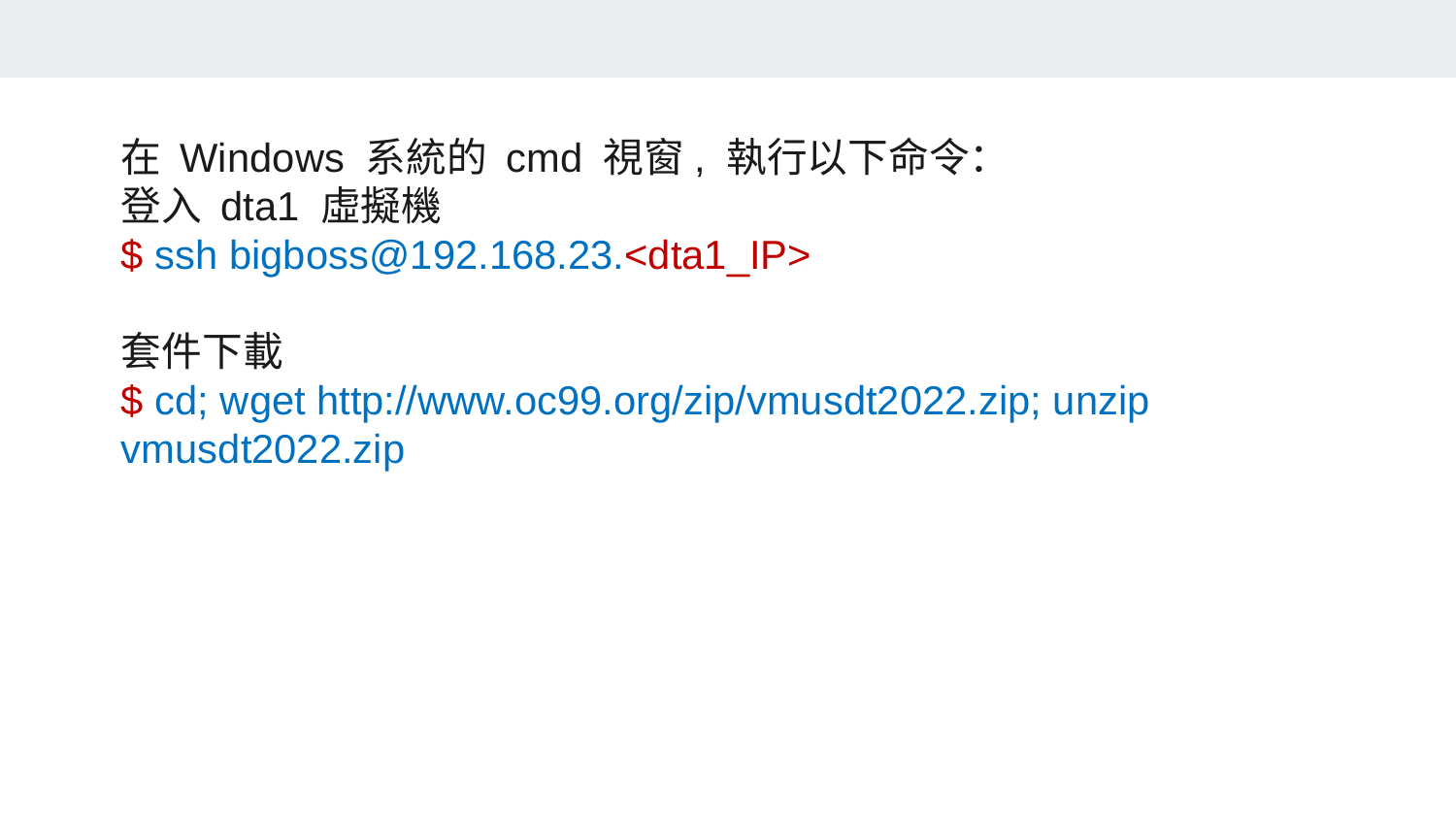

在 Windows 系統的 cmd 視窗, 執行以下命令：
登入 dta1 虛擬機
$ ssh bigboss@192.168.23.<dta1_IP>

套件下載
$ cd; wget http://www.oc99.org/zip/vmusdt2022.zip; unzip vmusdt2022.zip